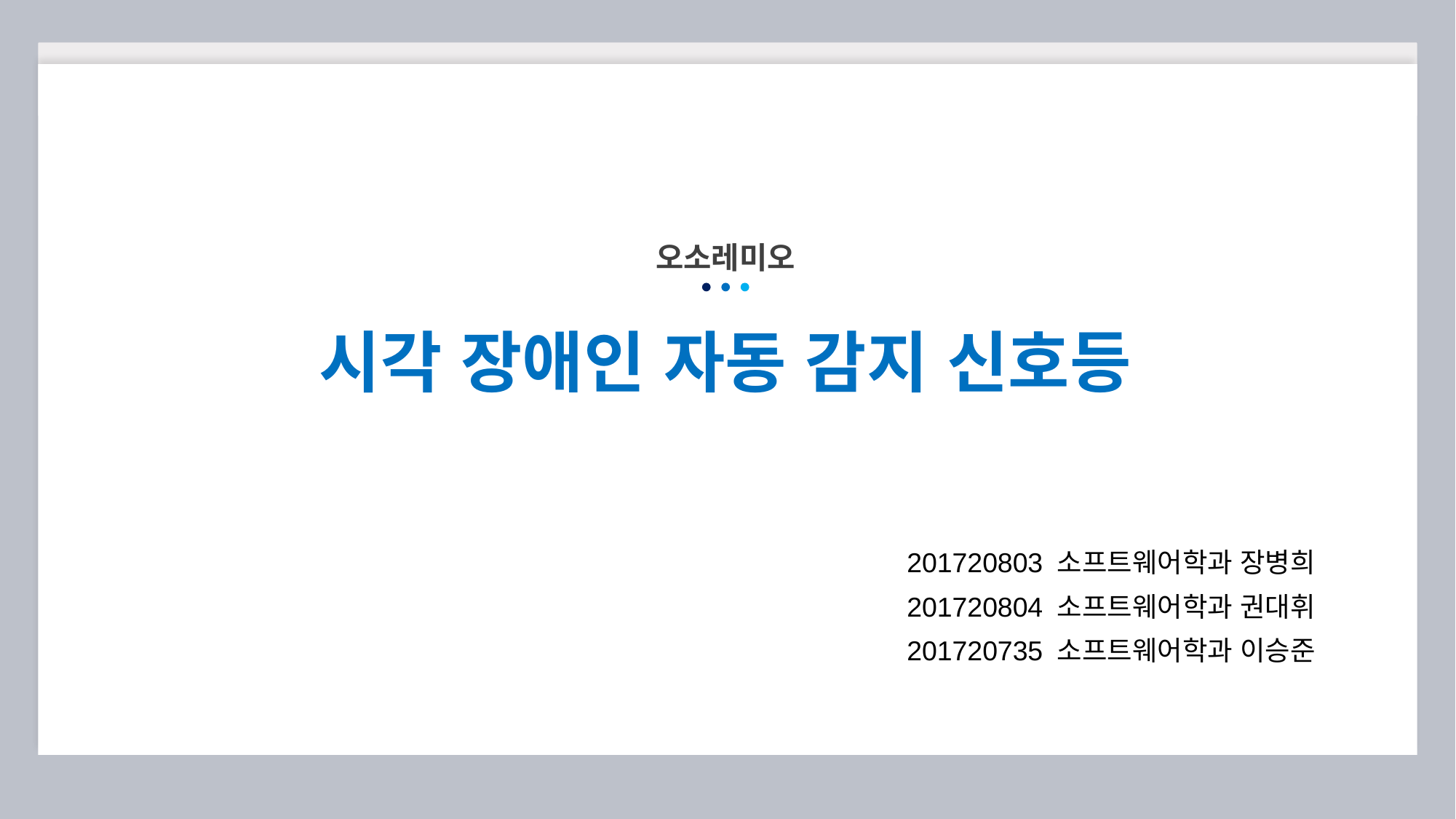

오소레미오

시각 장애인 자동 감지 신호등
201720803 소프트웨어학과 장병희
201720804 소프트웨어학과 권대휘
201720735 소프트웨어학과 이승준